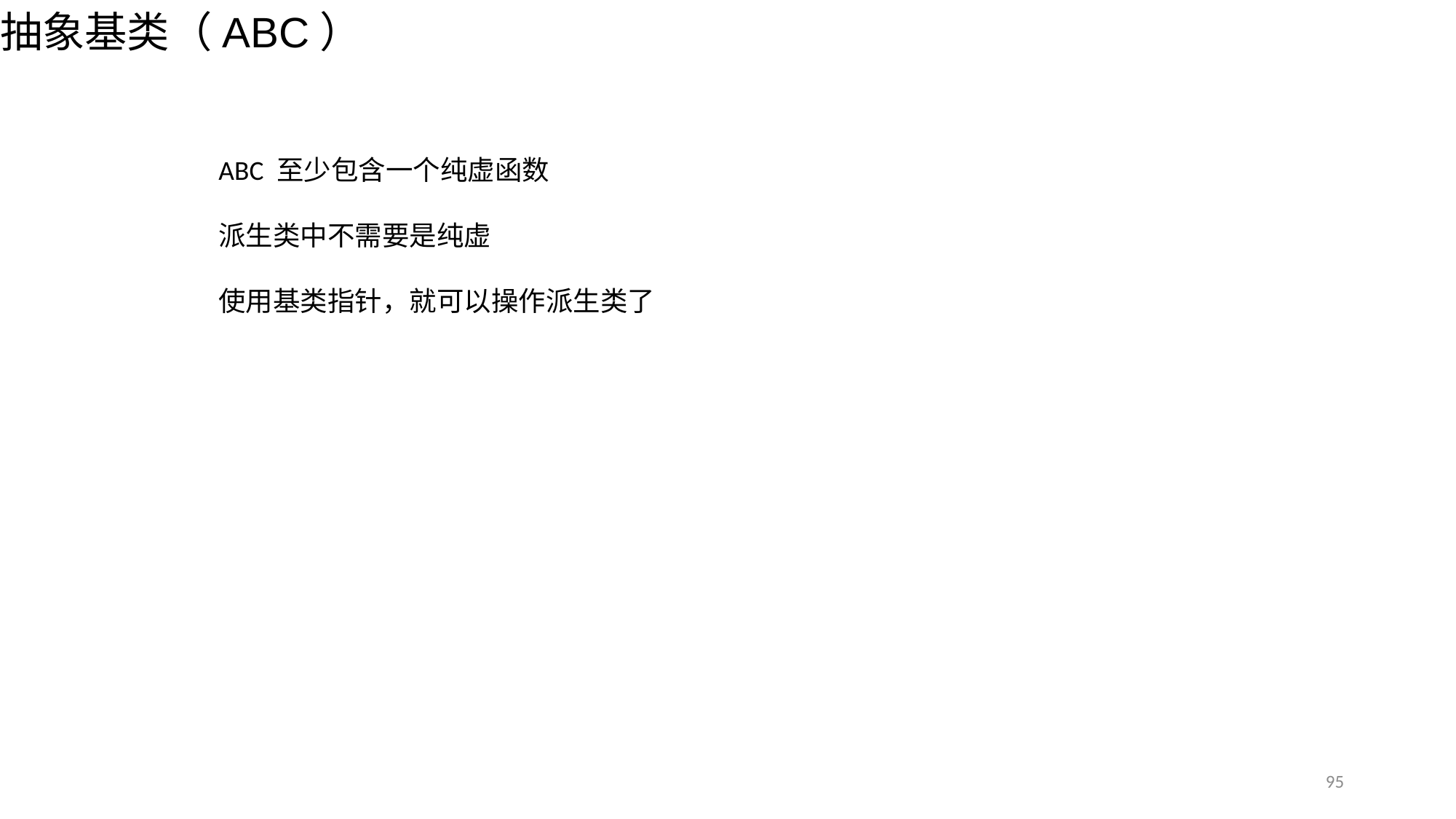

抽象基类（ABC）
ABC 至少包含一个纯虚函数

派生类中不需要是纯虚

使用基类指针，就可以操作派生类了
95